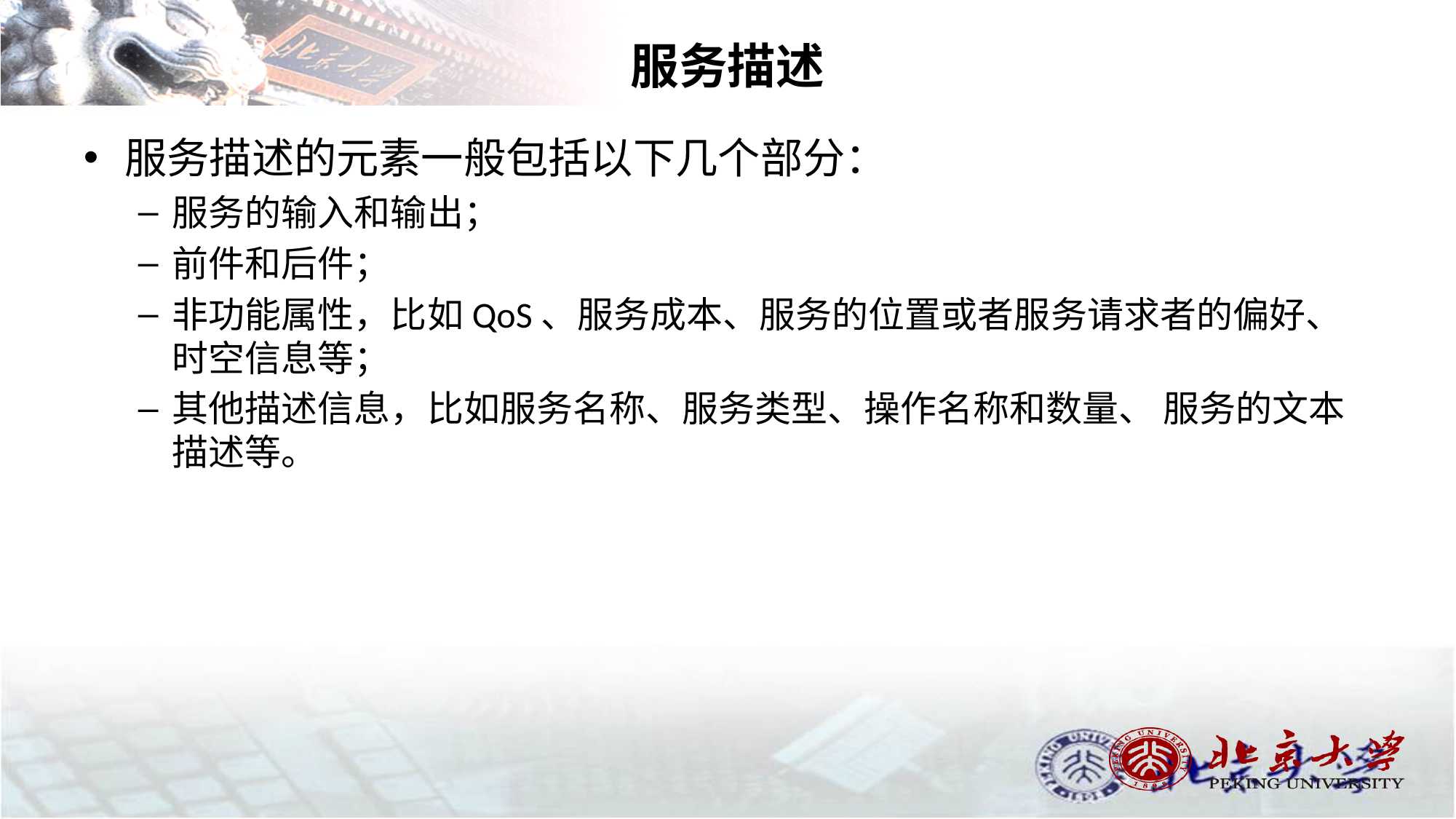

# 服务描述
服务描述的元素一般包括以下几个部分：
服务的输入和输出；
前件和后件；
非功能属性，比如QoS、服务成本、服务的位置或者服务请求者的偏好、时空信息等；
其他描述信息，比如服务名称、服务类型、操作名称和数量、 服务的文本描述等。